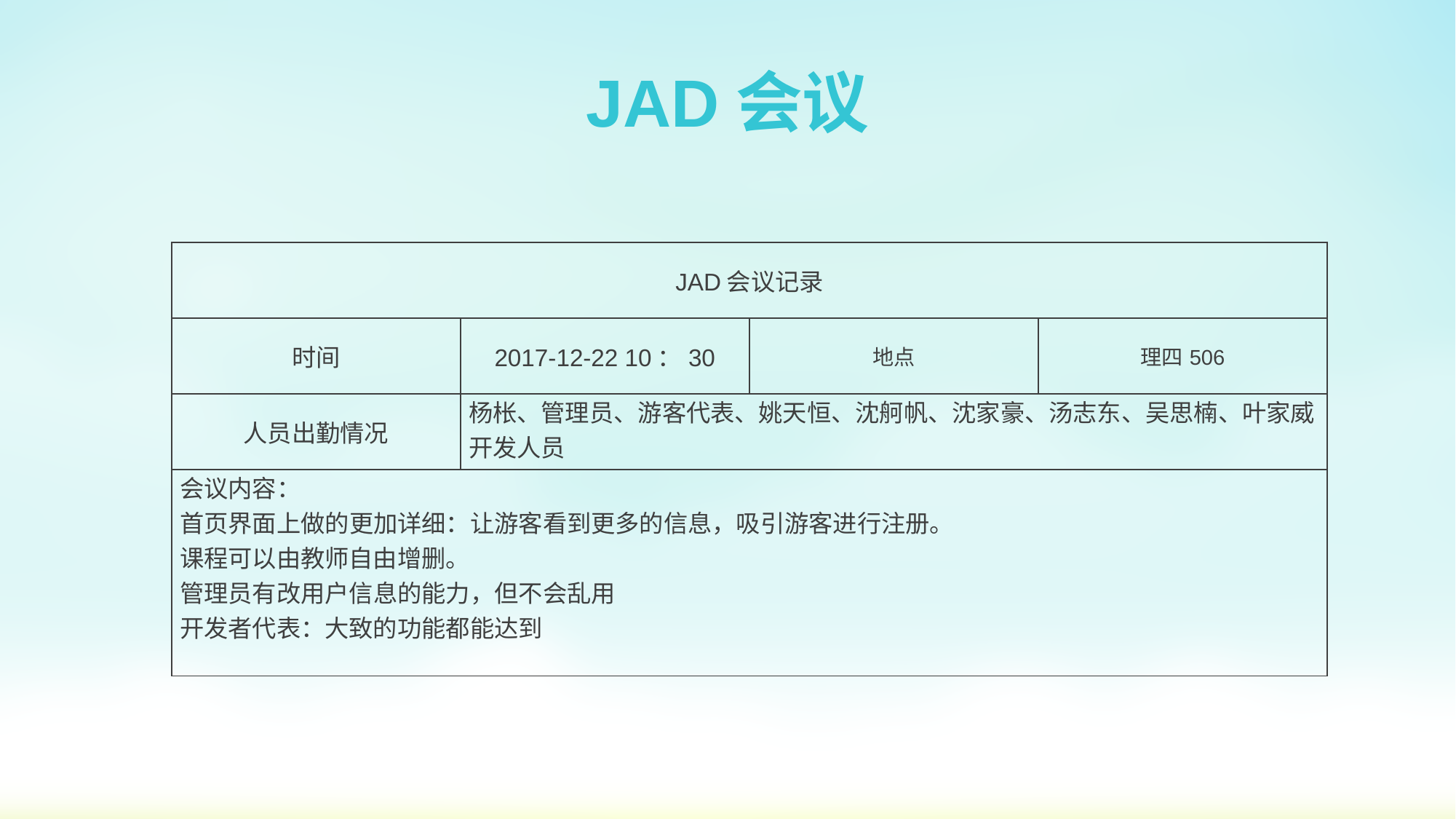

# JAD会议
| JAD会议记录 |  |  |  |
| --- | --- | --- | --- |
| 时间 | 2017-12-22 10：30 | 地点 | 理四506 |
| 人员出勤情况 | 杨枨、管理员、游客代表、姚天恒、沈舸帆、沈家豪、汤志东、吴思楠、叶家威 开发人员 |  |  |
| 会议内容： 首页界面上做的更加详细：让游客看到更多的信息，吸引游客进行注册。 课程可以由教师自由增删。 管理员有改用户信息的能力，但不会乱用 开发者代表：大致的功能都能达到 |  |  |  |